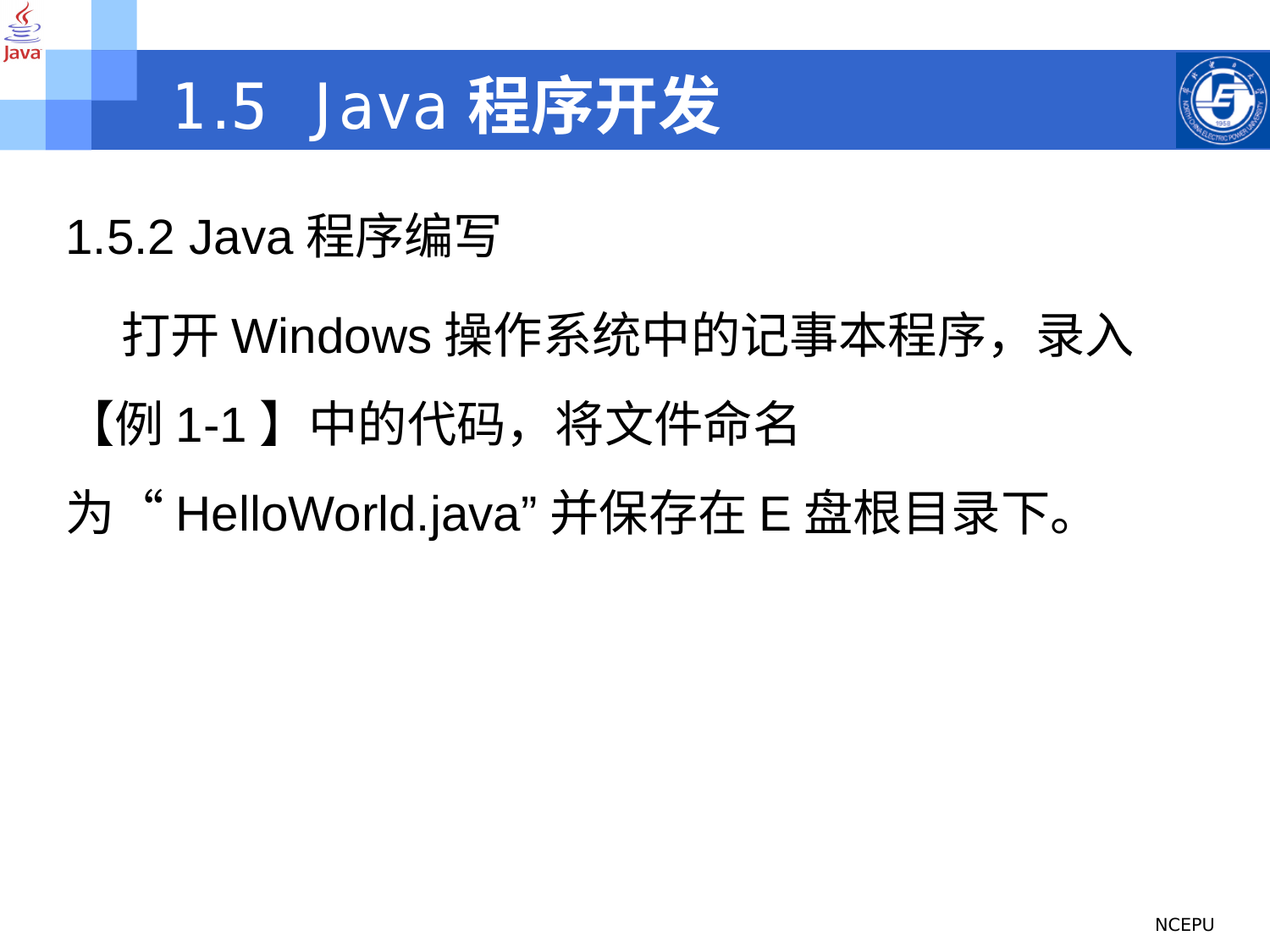

# 1.5  Java程序开发
1.5.2 Java程序编写
    打开Windows操作系统中的记事本程序，录入【例1-1】中的代码，将文件命名为“HelloWorld.java”并保存在E盘根目录下。

NCEPU